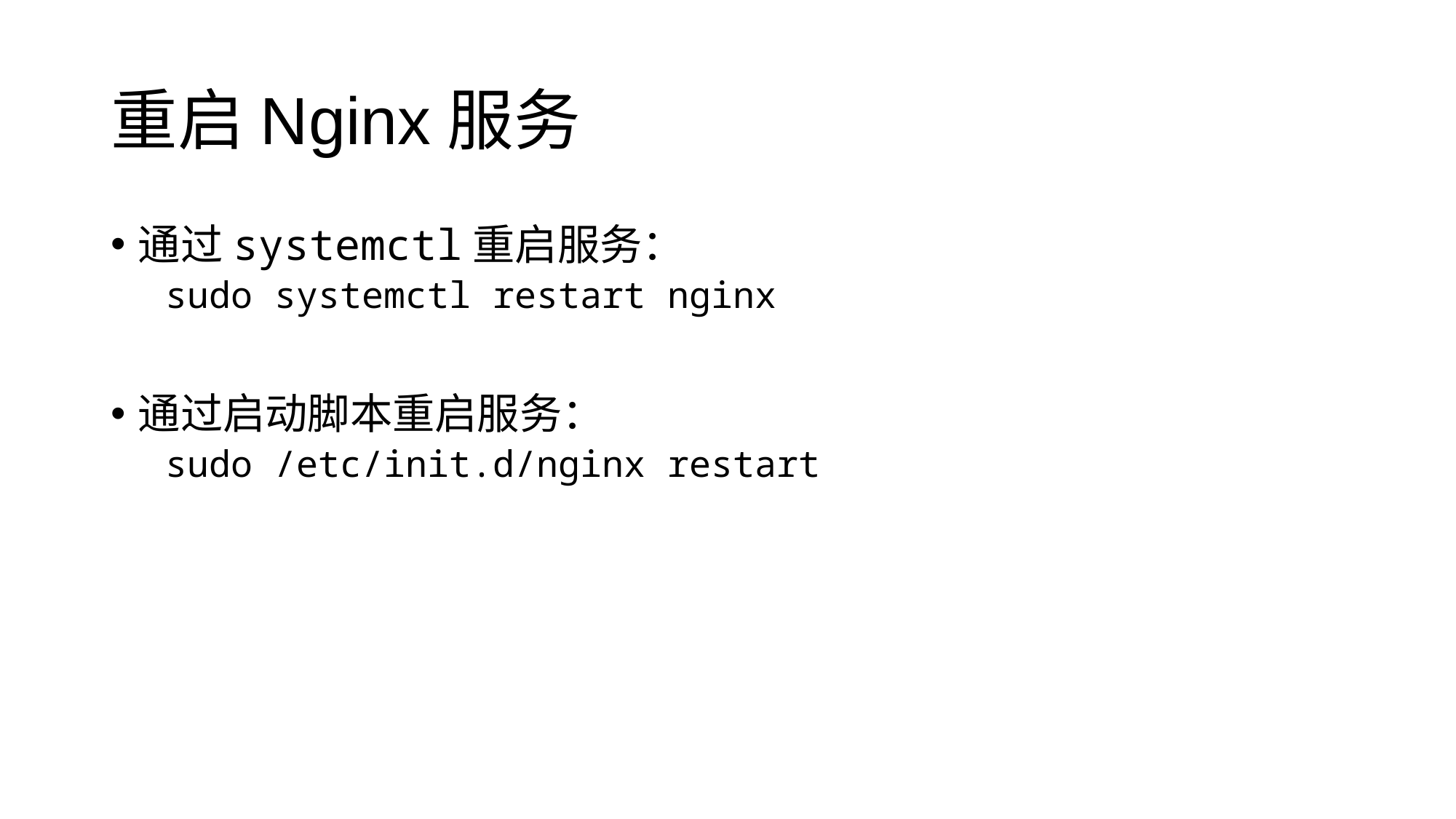

# 重启Nginx服务
通过systemctl重启服务：
sudo systemctl restart nginx

通过启动脚本重启服务：
sudo /etc/init.d/nginx restart